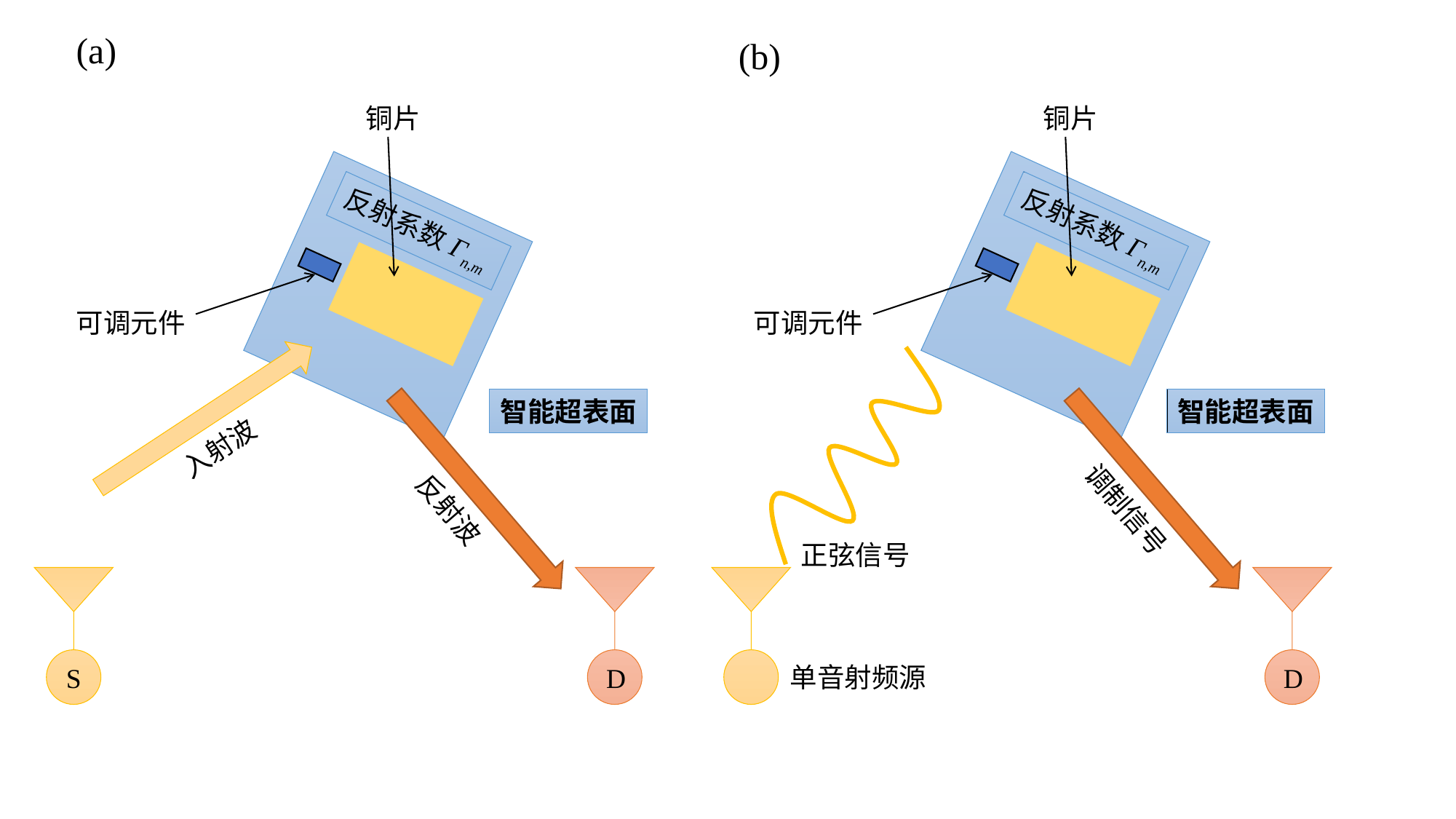

(a)
(b)
铜片
铜片

反射系数Гn,m

反射系数Гn,m
可调元件
可调元件

正弦信号
智能超表面
智能超表面

入射波

反射波

调制信号

S

D

D
单音射频源